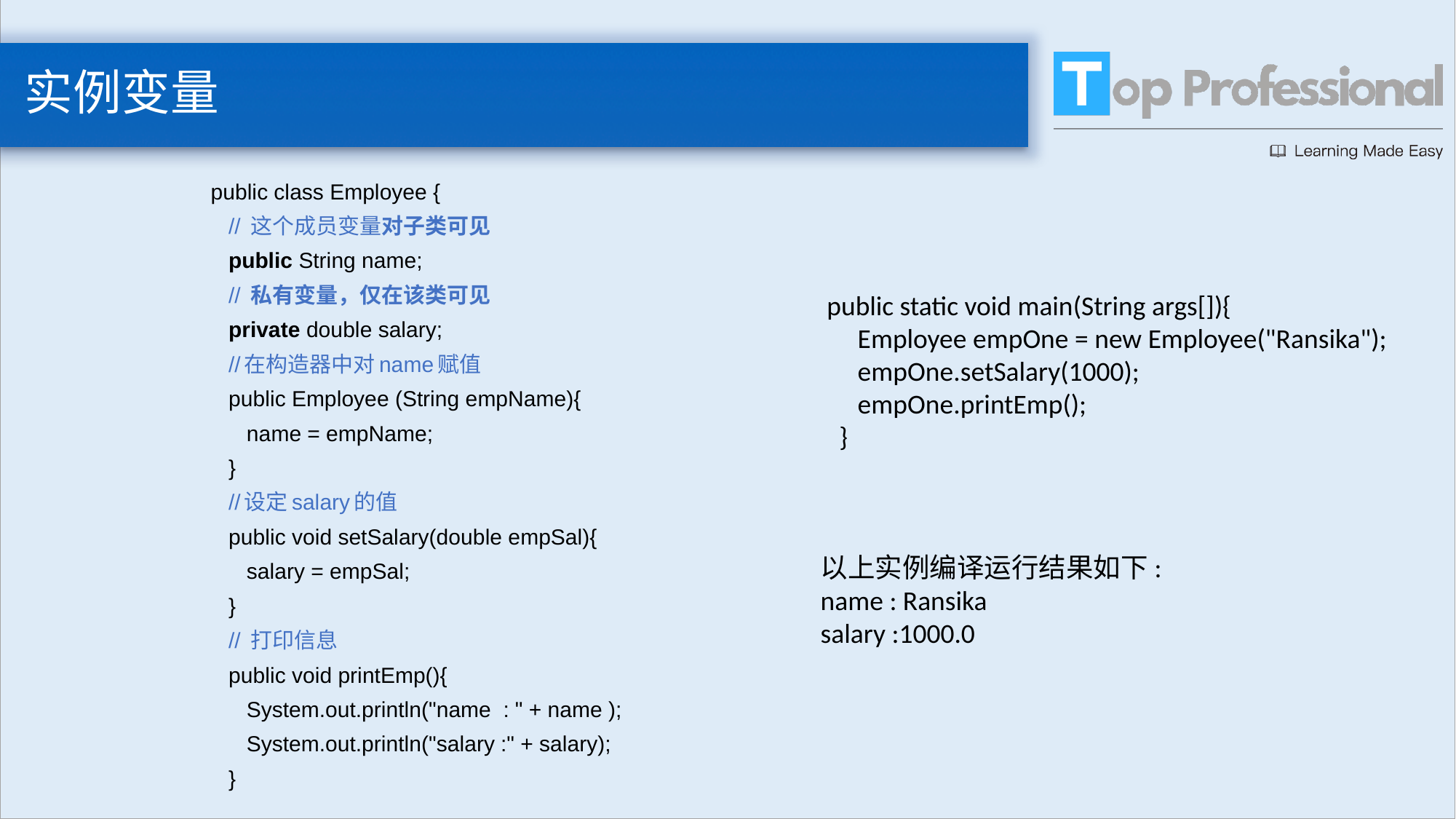

# 实例变量
public class Employee {
   // 这个成员变量对子类可见
   public String name;
   // 私有变量，仅在该类可见
   private double salary;
   //在构造器中对name赋值
   public Employee (String empName){
      name = empName;
   }
   //设定salary的值
   public void setSalary(double empSal){
      salary = empSal;
   }
   // 打印信息
   public void printEmp(){
      System.out.println("name  : " + name );
      System.out.println("salary :" + salary);
   }

 public static void main(String args[]){
      Employee empOne = new Employee("Ransika");
      empOne.setSalary(1000);
      empOne.printEmp();
   }

以上实例编译运行结果如下:
name : Ransika
salary :1000.0